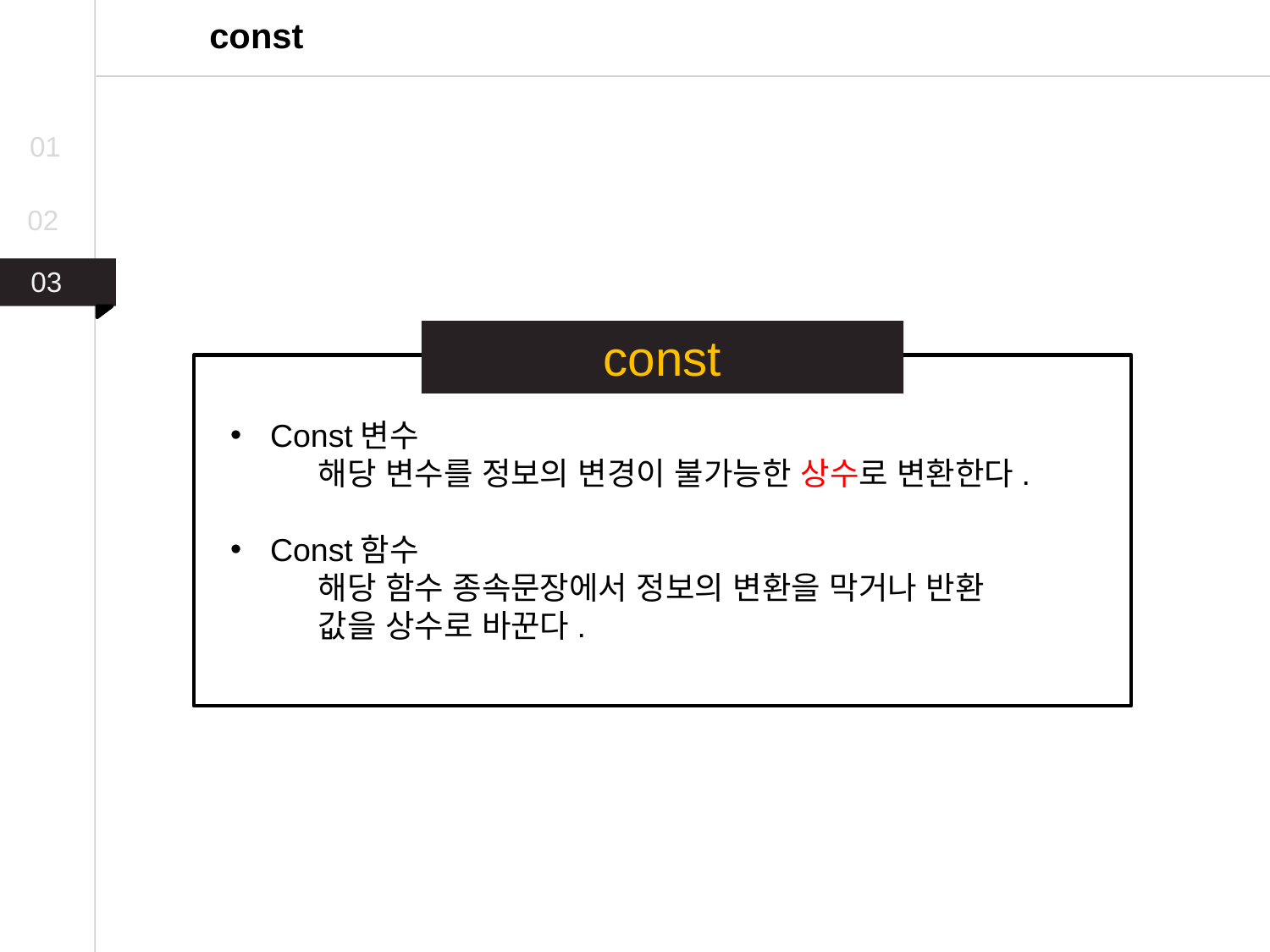

const
01
02
03

03
02

const

Const변수
         해당 변수를 정보의 변경이 불가능한 상수로 변환한다.

Const함수
         해당 함수 종속문장에서 정보의 변환을 막거나 반환
         값을 상수로 바꾼다.